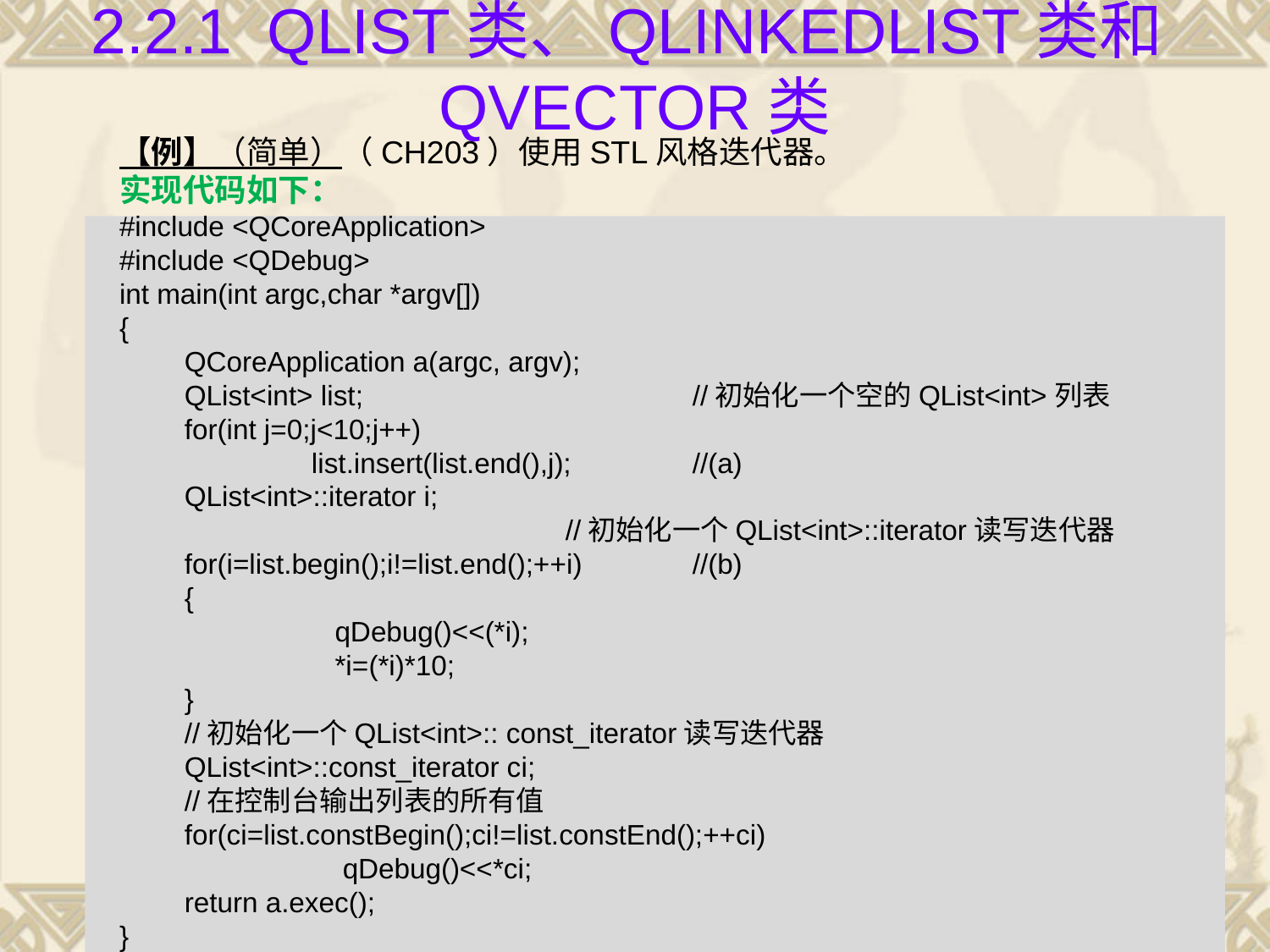

# 2.2.1  QList类、QLinkedList类和QVector类
【例】（简单）（CH203）使用STL风格迭代器。
实现代码如下：
#include <QCoreApplication>
#include <QDebug>
int main(int argc,char *argv[])
{
	QCoreApplication a(argc, argv);
	QList<int> list;			//初始化一个空的QList<int>列表
	for(int j=0;j<10;j++)
		list.insert(list.end(),j);	//(a)
	QList<int>::iterator i;
				//初始化一个QList<int>::iterator读写迭代器
	for(i=list.begin();i!=list.end();++i)	//(b)
	{
		   qDebug()<<(*i);
		   *i=(*i)*10;
	}
	//初始化一个QList<int>:: const_iterator读写迭代器
	QList<int>::const_iterator ci;
	//在控制台输出列表的所有值
	for(ci=list.constBegin();ci!=list.constEnd();++ci)
		    qDebug()<<*ci;
	return a.exec();
}